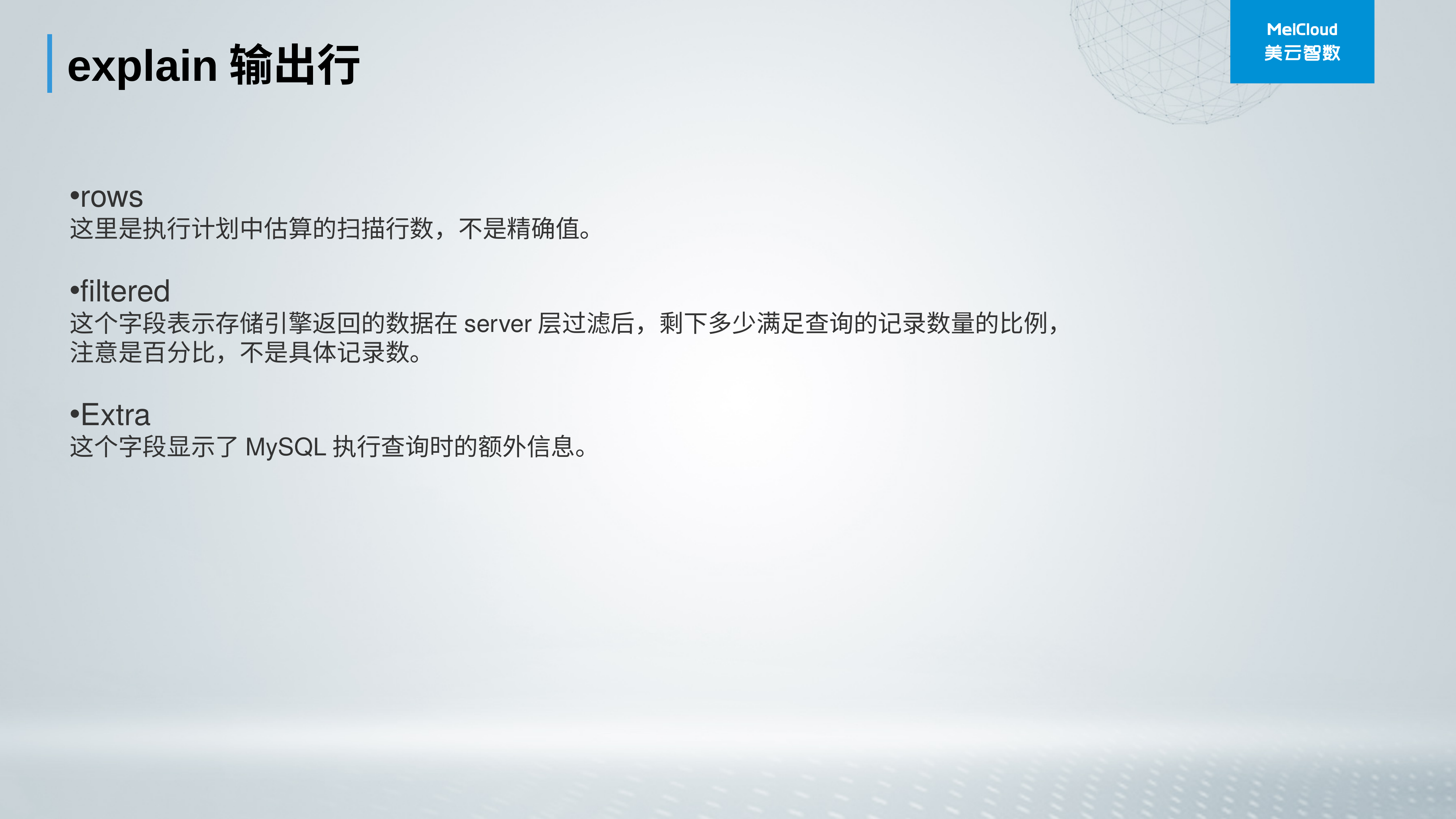

explain输出行

rows
这里是执行计划中估算的扫描行数，不是精确值。

filtered
这个字段表示存储引擎返回的数据在server层过滤后，剩下多少满足查询的记录数量的比例，注意是百分比，不是具体记录数。

Extra
这个字段显示了MySQL执行查询时的额外信息。